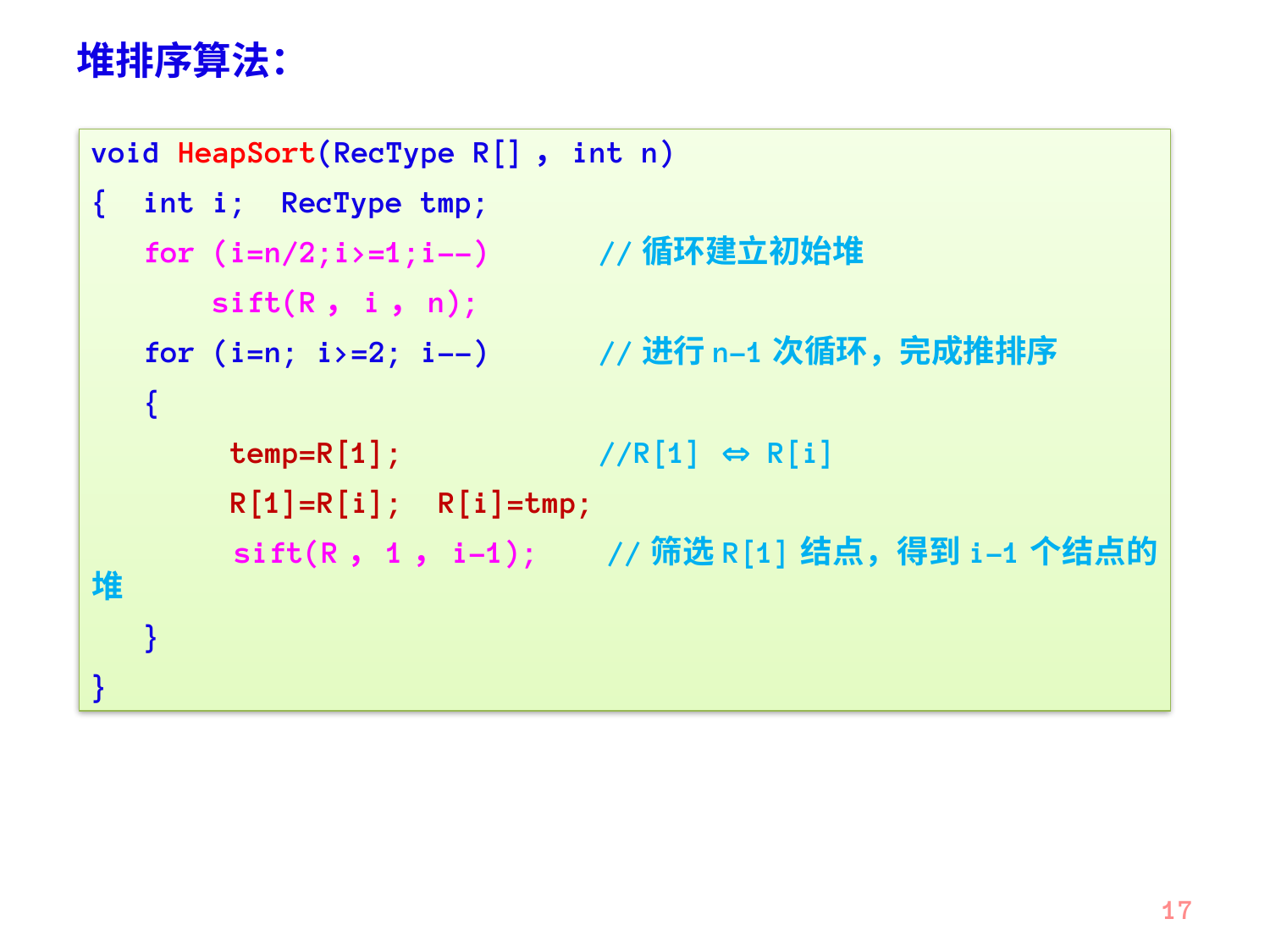

堆排序算法：
void HeapSort(RecType R[]，int n)
{  int i;  RecType tmp;
   for (i=n/2;i>=1;i--) 	//循环建立初始堆
       sift(R，i，n);
   for (i=n; i>=2; i--)	//进行n-1次循环，完成推排序
   {
        temp=R[1];       	//R[1] ⇔ R[i]
        R[1]=R[i];  R[i]=tmp;
        sift(R，1，i-1);   	//筛选R[1]结点，得到i-1个结点的堆
   }
}
17